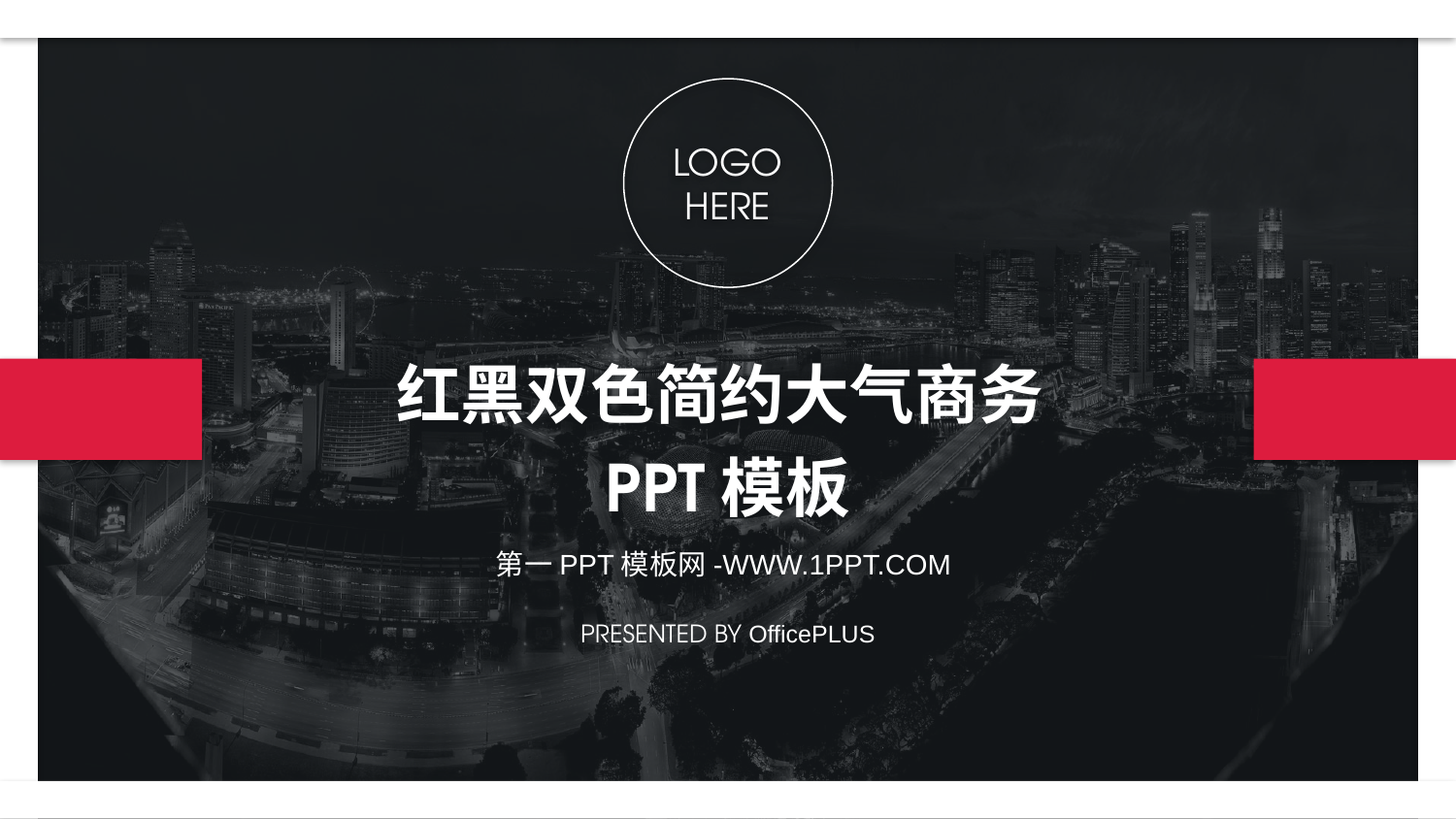

LOGO HERE
红黑双色简约大气商务PPT模板

第一PPT模板网-WWW.1PPT.COM
PRESENTED BY OfficePLUS